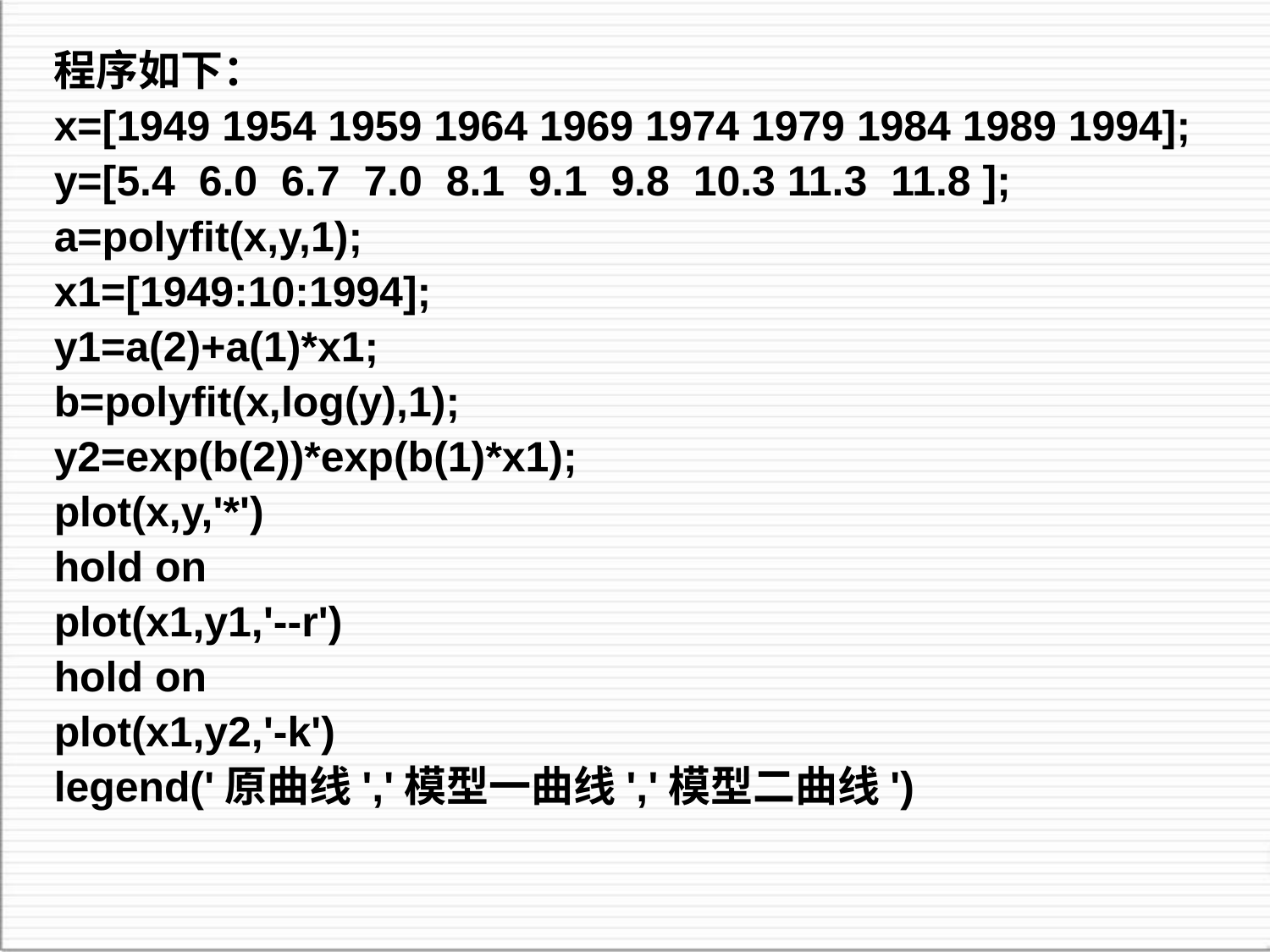

程序如下：
x=[1949 1954 1959 1964 1969 1974 1979 1984 1989 1994];
y=[5.4  6.0  6.7  7.0  8.1  9.1  9.8  10.3 11.3  11.8 ];
a=polyfit(x,y,1);
x1=[1949:10:1994];
y1=a(2)+a(1)*x1;
b=polyfit(x,log(y),1);
y2=exp(b(2))*exp(b(1)*x1);
plot(x,y,'*')
hold on
plot(x1,y1,'--r')
hold on
plot(x1,y2,'-k')
legend('原曲线','模型一曲线','模型二曲线')